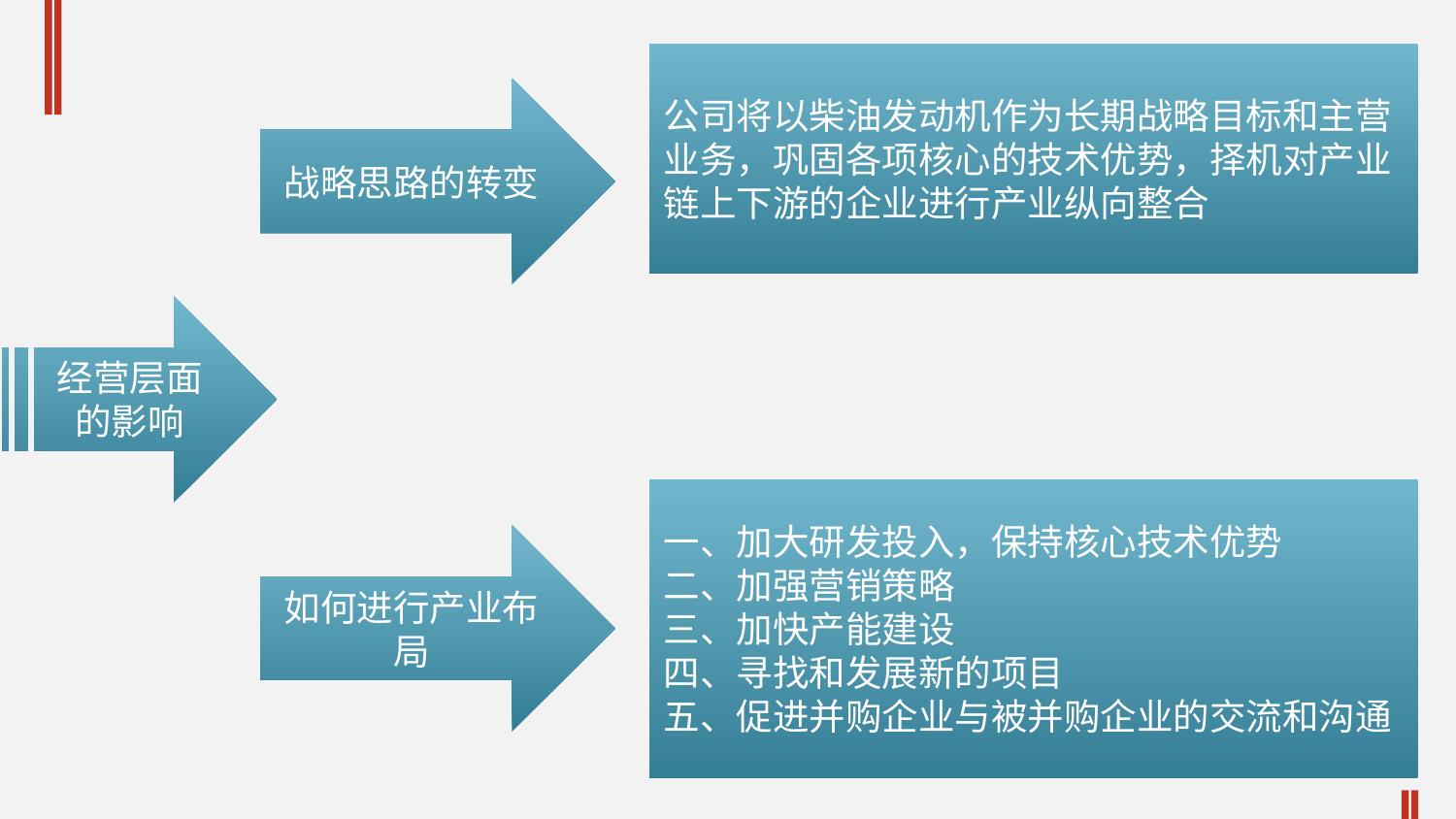

公司将以柴油发动机作为长期战略目标和主营业务，巩固各项核心的技术优势，择机对产业链上下游的企业进行产业纵向整合
战略思路的转变
经营层面的影响
一、加大研发投入，保持核心技术优势
二、加强营销策略
三、加快产能建设
四、寻找和发展新的项目
五、促进并购企业与被并购企业的交流和沟通
如何进行产业布局